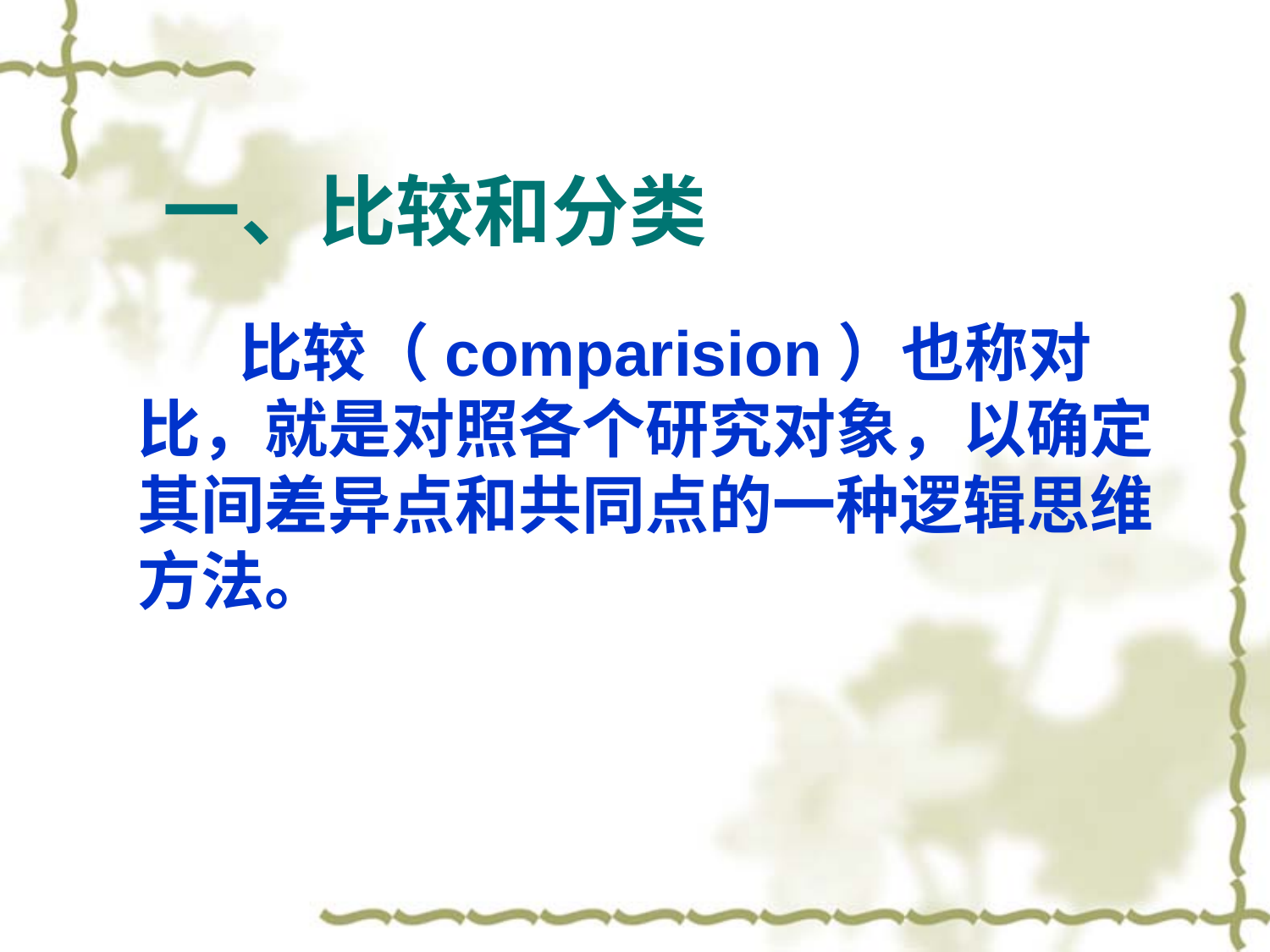

一、比较和分类
      比较（comparision）也称对比，就是对照各个研究对象，以确定其间差异点和共同点的一种逻辑思维方法。